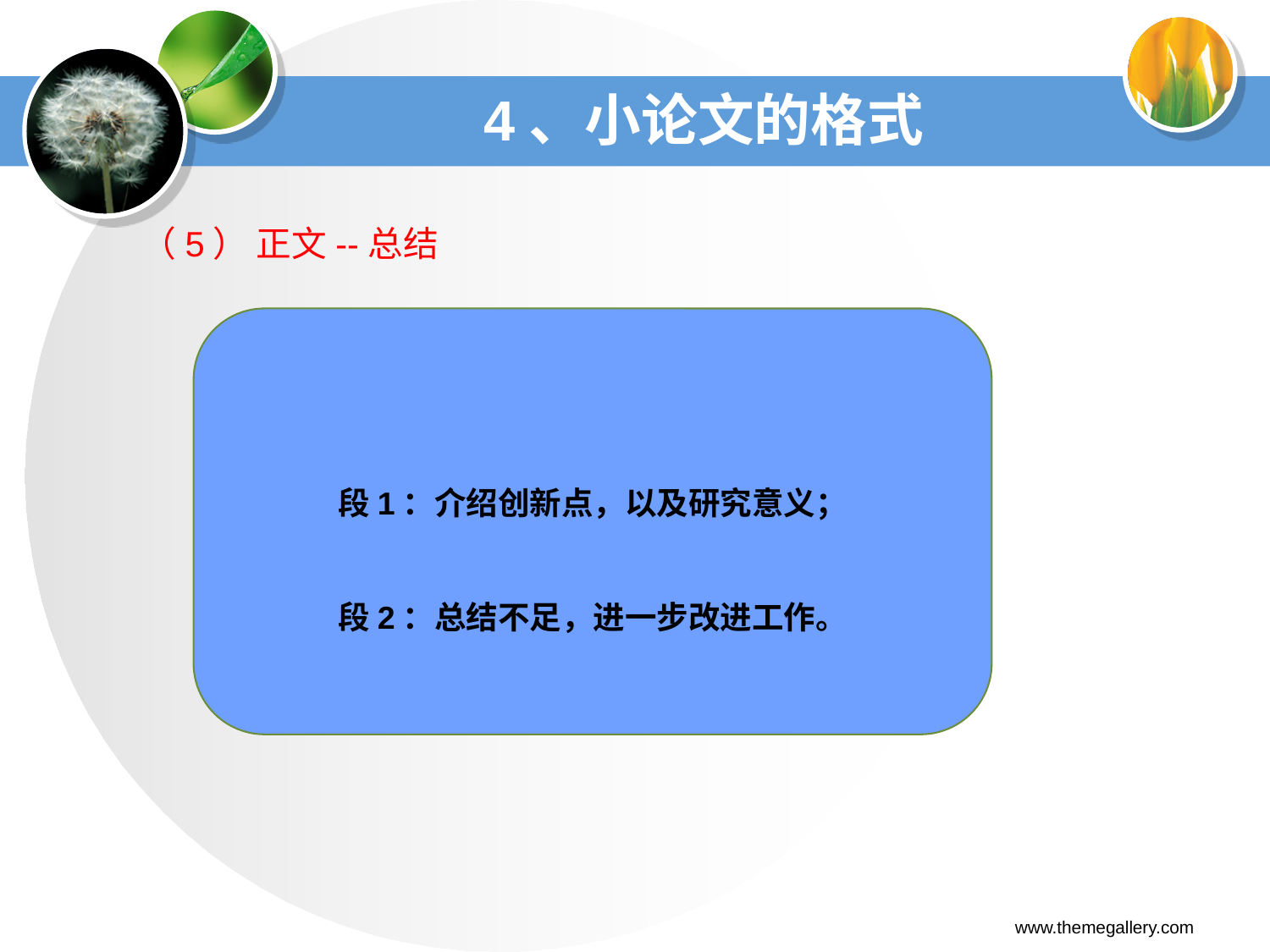

# 4、小论文的格式
（5） 正文--总结

段1：介绍创新点，以及研究意义；
段2：总结不足，进一步改进工作。
www.themegallery.com